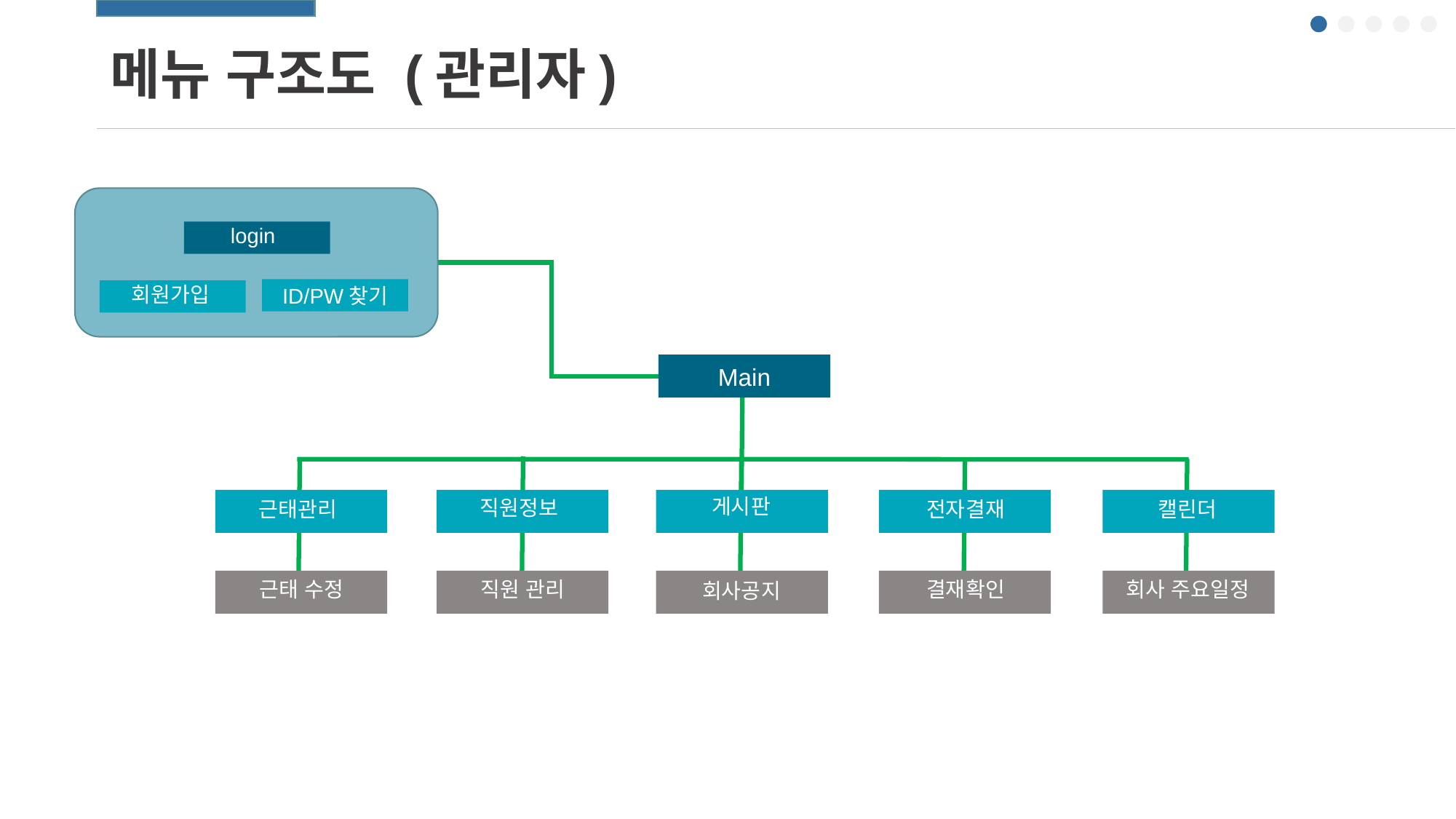

메뉴 구조도 (관리자)

login

회원가입
ID/PW찾기

Main
login
게시판
직원정보

전자결재
캘린더
근태관리

근태 수정
직원 관리
결재확인
회사 주요일정
회사공지